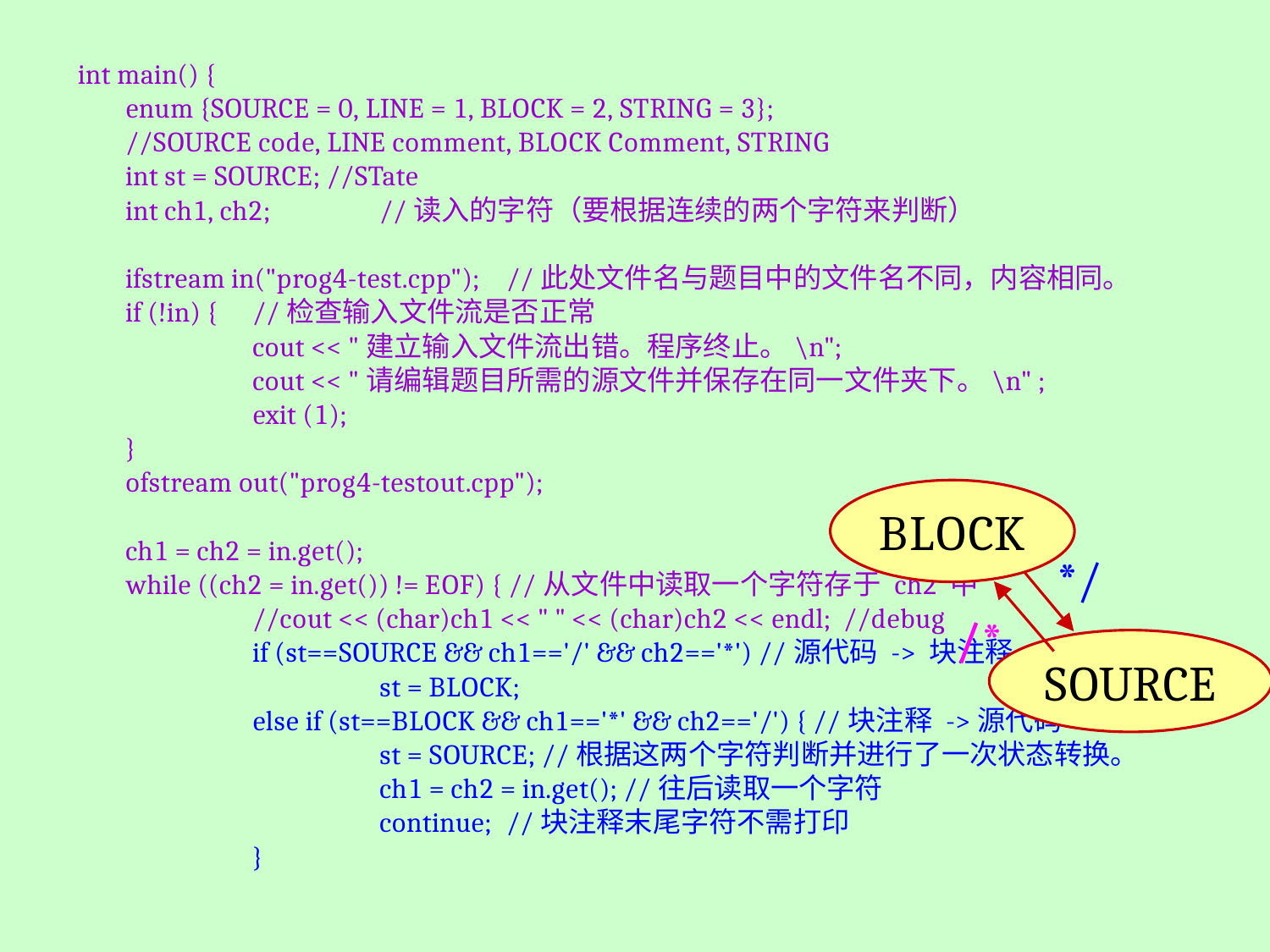

int main() {
	enum {SOURCE = 0, LINE = 1, BLOCK = 2, STRING = 3};
	//SOURCE code, LINE comment, BLOCK Comment, STRING
	int st = SOURCE; //STate
	int ch1, ch2;	//读入的字符（要根据连续的两个字符来判断）

	ifstream in("prog4-test.cpp");	//此处文件名与题目中的文件名不同，内容相同。
	if (!in) {	//检查输入文件流是否正常
		cout << "建立输入文件流出错。程序终止。\n";
		cout << "请编辑题目所需的源文件并保存在同一文件夹下。\n" ;
		exit (1);
	}
	ofstream out("prog4-testout.cpp");

	ch1 = ch2 = in.get();
	while ((ch2 = in.get()) != EOF) { //从文件中读取一个字符存于 ch2 中
		//cout << (char)ch1 << " " << (char)ch2 << endl;  //debug
		if (st==SOURCE && ch1=='/' && ch2=='*') //源代码 -> 块注释
			st = BLOCK;
		else if (st==BLOCK && ch1=='*' && ch2=='/') { //块注释 ->源代码
			st = SOURCE; //根据这两个字符判断并进行了一次状态转换。
			ch1 = ch2 = in.get(); //往后读取一个字符
			continue;	//块注释末尾字符不需打印
		}

BLOCK
*/

/*
SOURCE
4